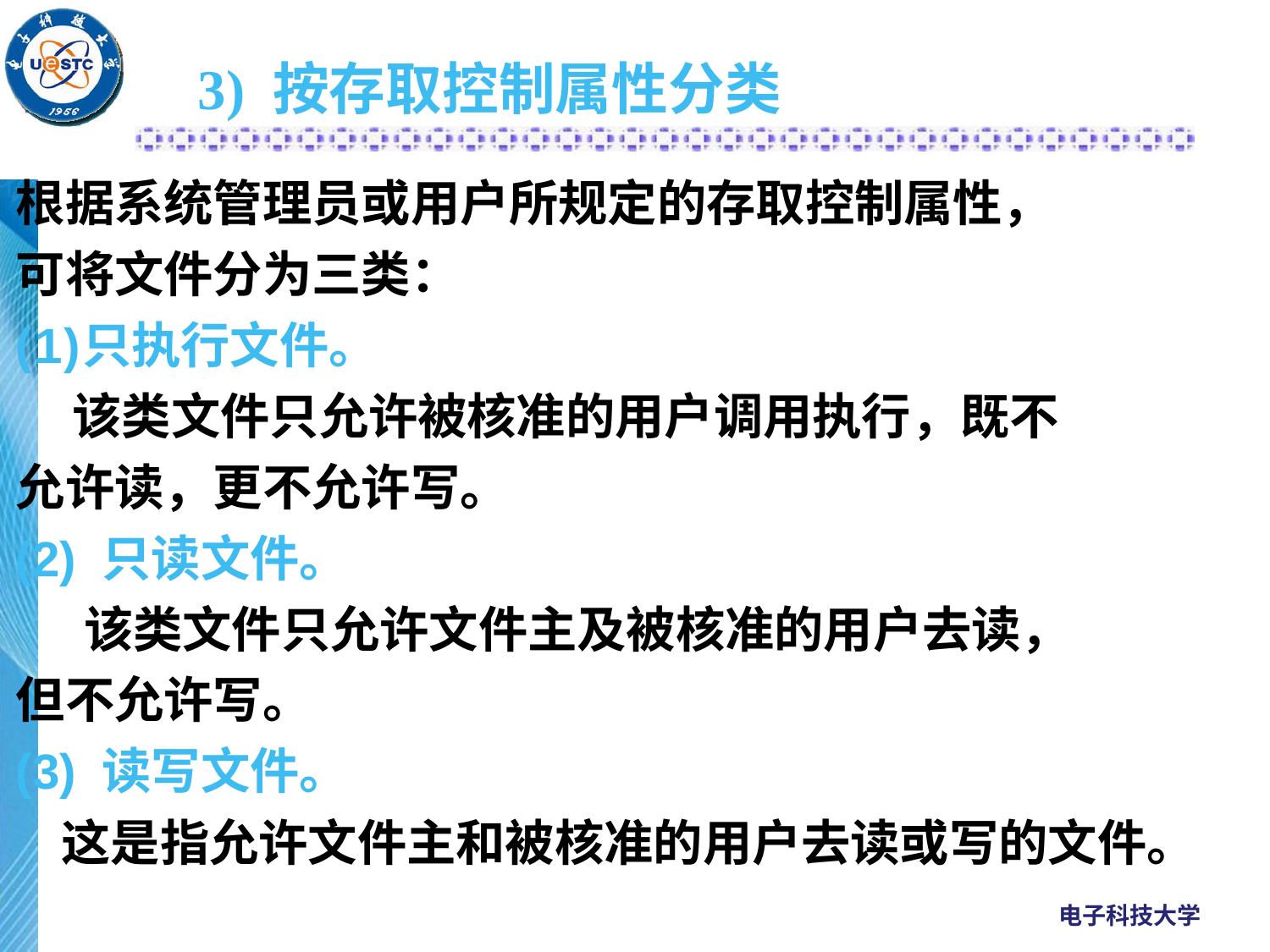

3) 按存取控制属性分类
根据系统管理员或用户所规定的存取控制属性，
可将文件分为三类：
只执行文件。
    该类文件只允许被核准的用户调用执行，既不
允许读，更不允许写。
(2) 只读文件。
     该类文件只允许文件主及被核准的用户去读，
但不允许写。
(3) 读写文件。
   这是指允许文件主和被核准的用户去读或写的文件。